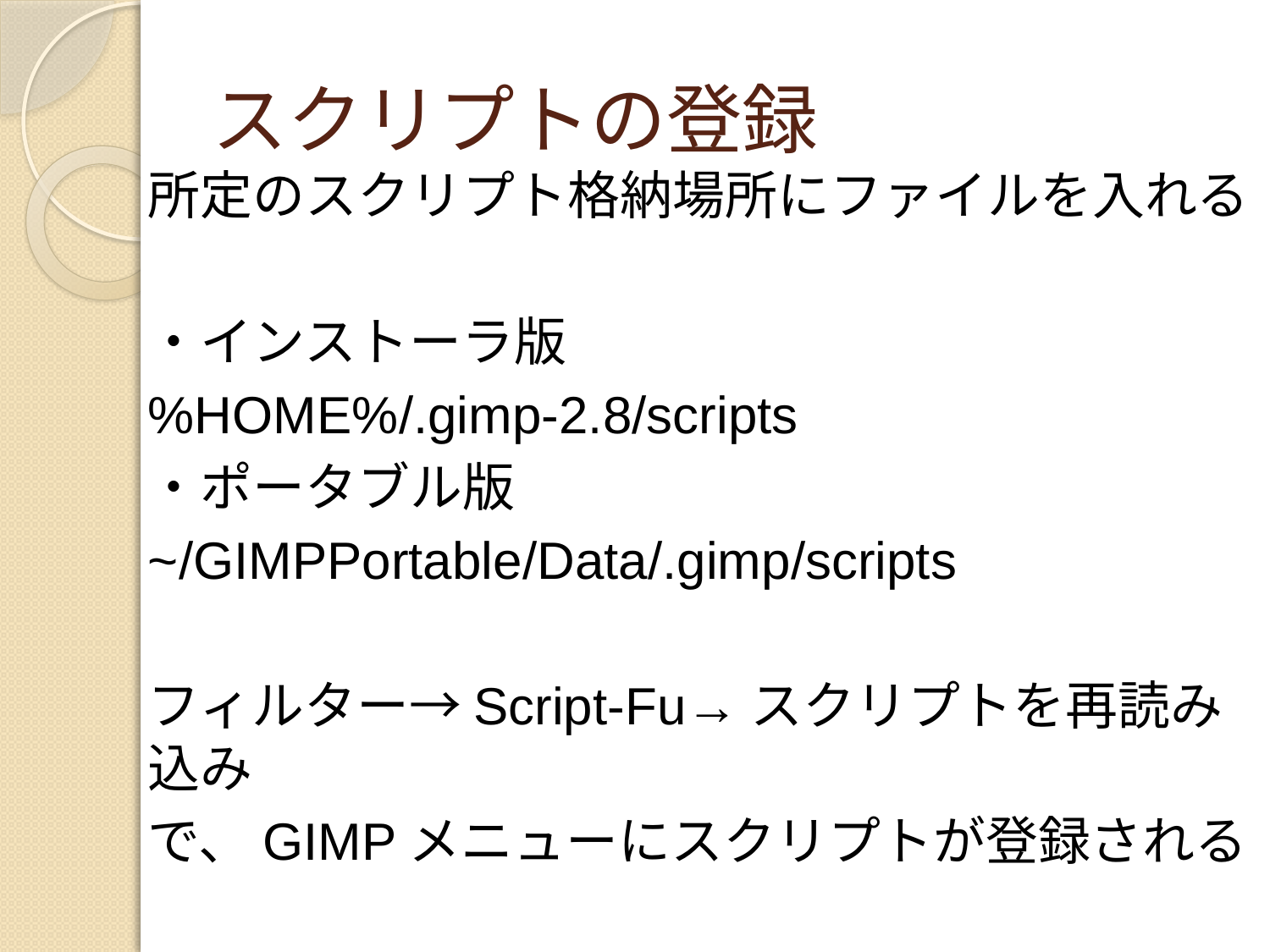

# スクリプトの登録
所定のスクリプト格納場所にファイルを入れる

・インストーラ版
%HOME%/.gimp-2.8/scripts
・ポータブル版
~/GIMPPortable/Data/.gimp/scripts

フィルター→Script-Fu→スクリプトを再読み込み
で、GIMPメニューにスクリプトが登録される